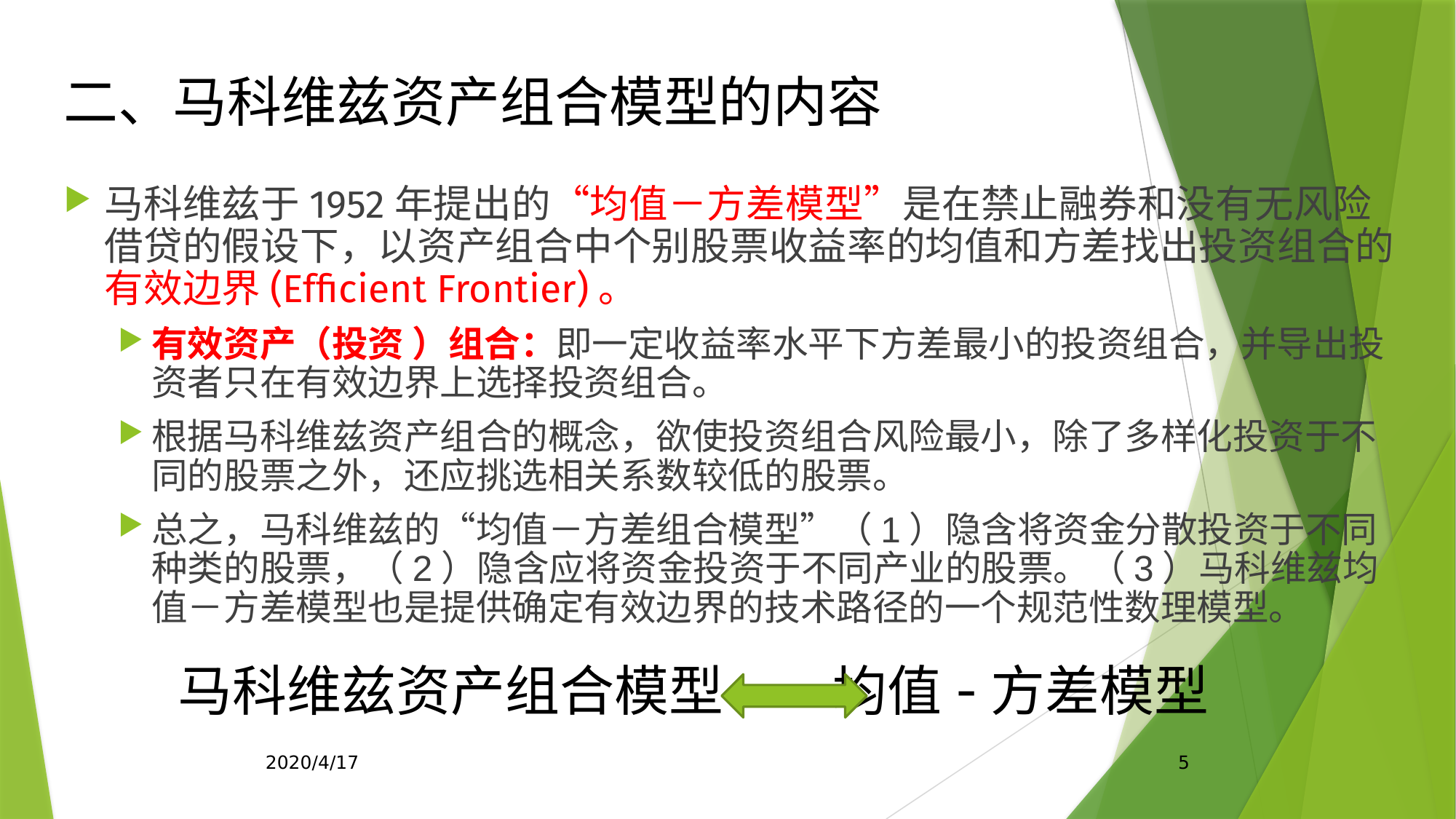

二、马科维兹资产组合模型的内容
马科维兹于1952年提出的“均值－方差模型”是在禁止融券和没有无风险借贷的假设下，以资产组合中个别股票收益率的均值和方差找出投资组合的有效边界(Efficient Frontier)。
有效资产（投资 ）组合：即一定收益率水平下方差最小的投资组合，并导出投资者只在有效边界上选择投资组合。
根据马科维兹资产组合的概念，欲使投资组合风险最小，除了多样化投资于不同的股票之外，还应挑选相关系数较低的股票。
总之，马科维兹的“均值－方差组合模型”（1）隐含将资金分散投资于不同种类的股票，（2）隐含应将资金投资于不同产业的股票。（3）马科维兹均值－方差模型也是提供确定有效边界的技术路径的一个规范性数理模型。

马科维兹资产组合模型         均值-方差模型

2020/4/17
5